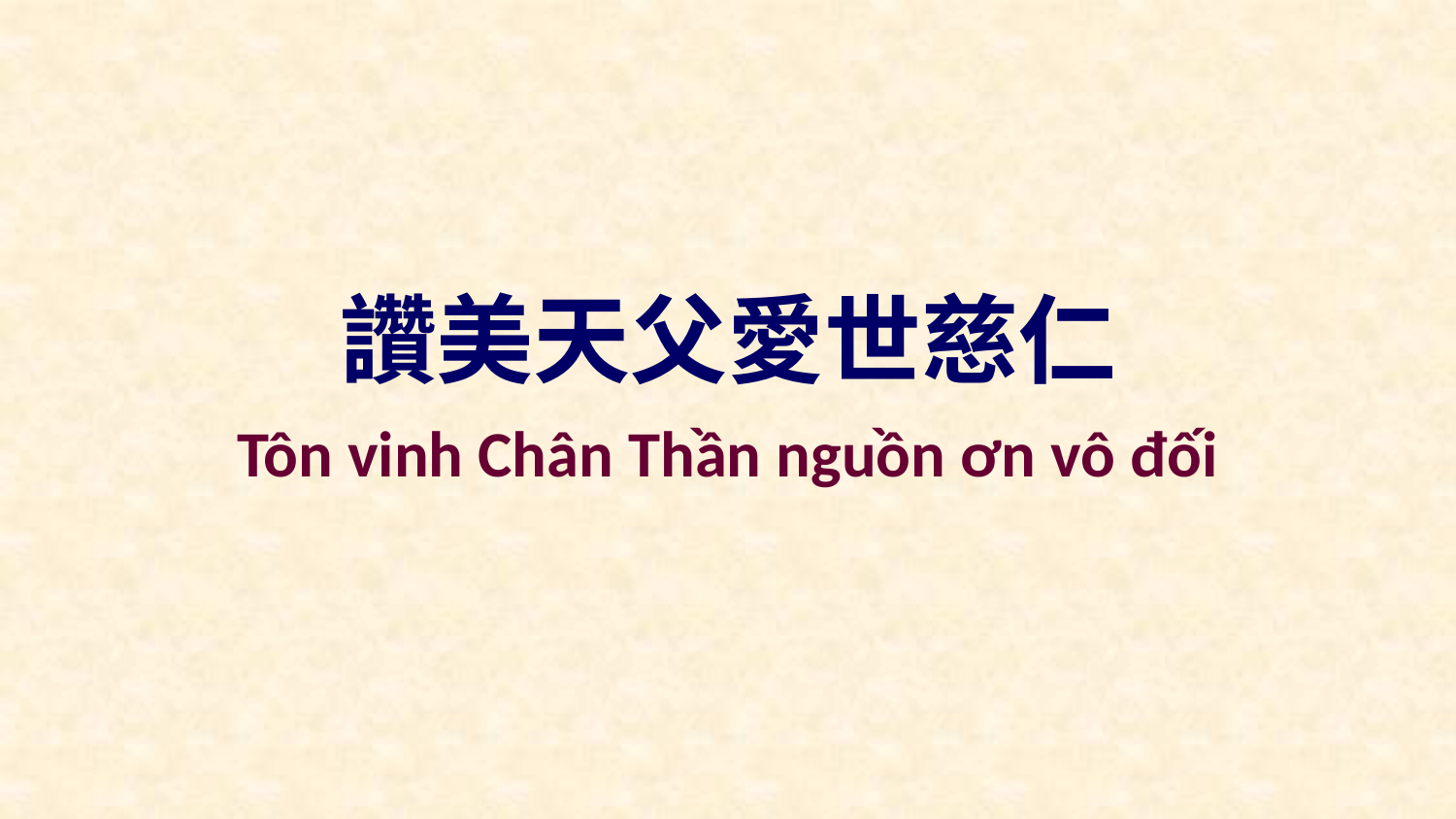

讚美天父愛世慈仁
Tôn vinh Chân Thần nguồn ơn vô đối